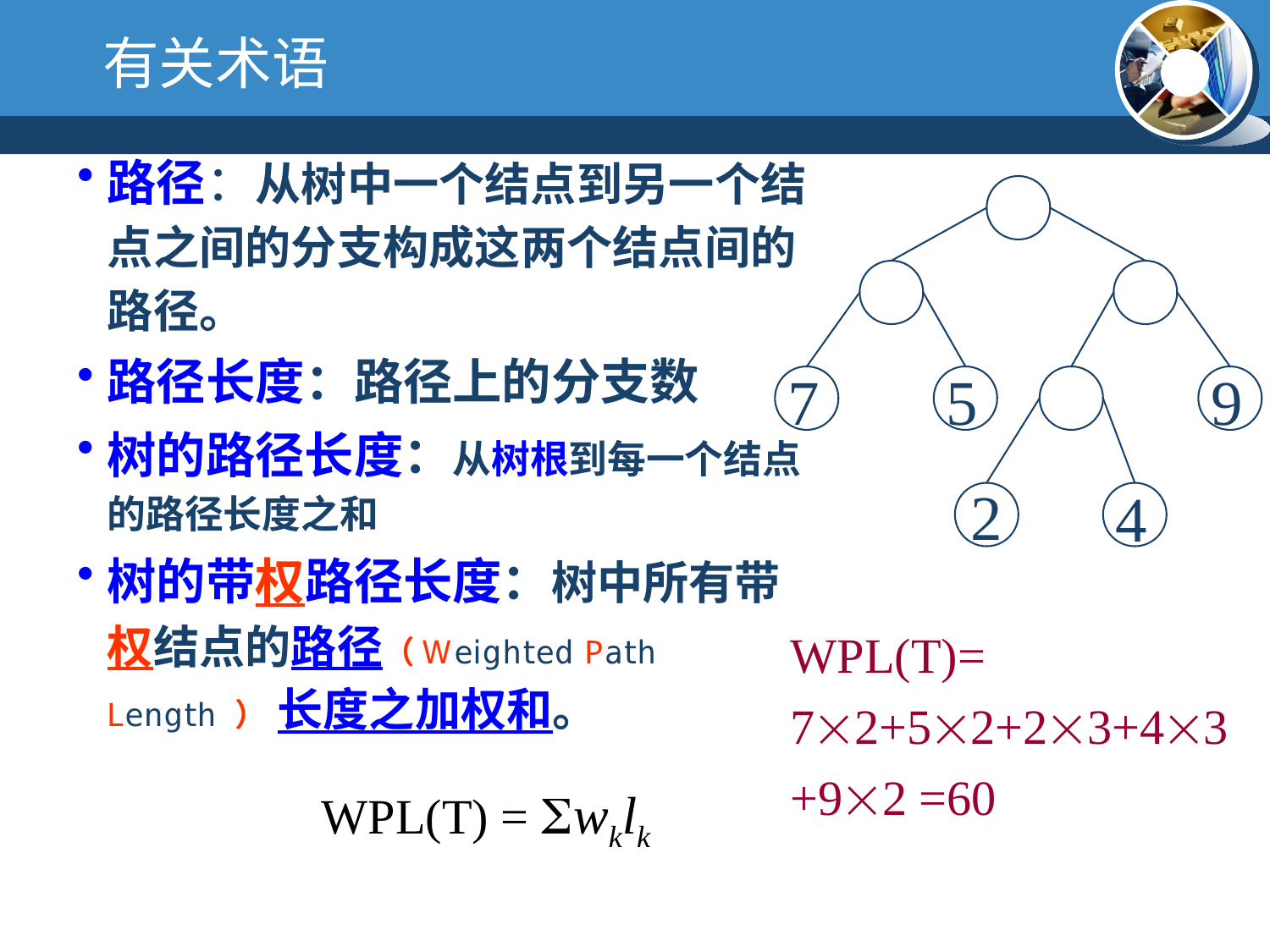

有关术语
路径：从树中一个结点到另一个结点之间的分支构成这两个结点间的路径。
路径长度：路径上的分支数
树的路径长度：从树根到每一个结点的路径长度之和
树的带权路径长度：树中所有带权结点的路径（Weighted Path Length ） 长度之加权和。

7
5
9

4
2

WPL(T)= 7×2+5×2+2×3+4×3+9×2 =60
		WPL(T) = Σwklk